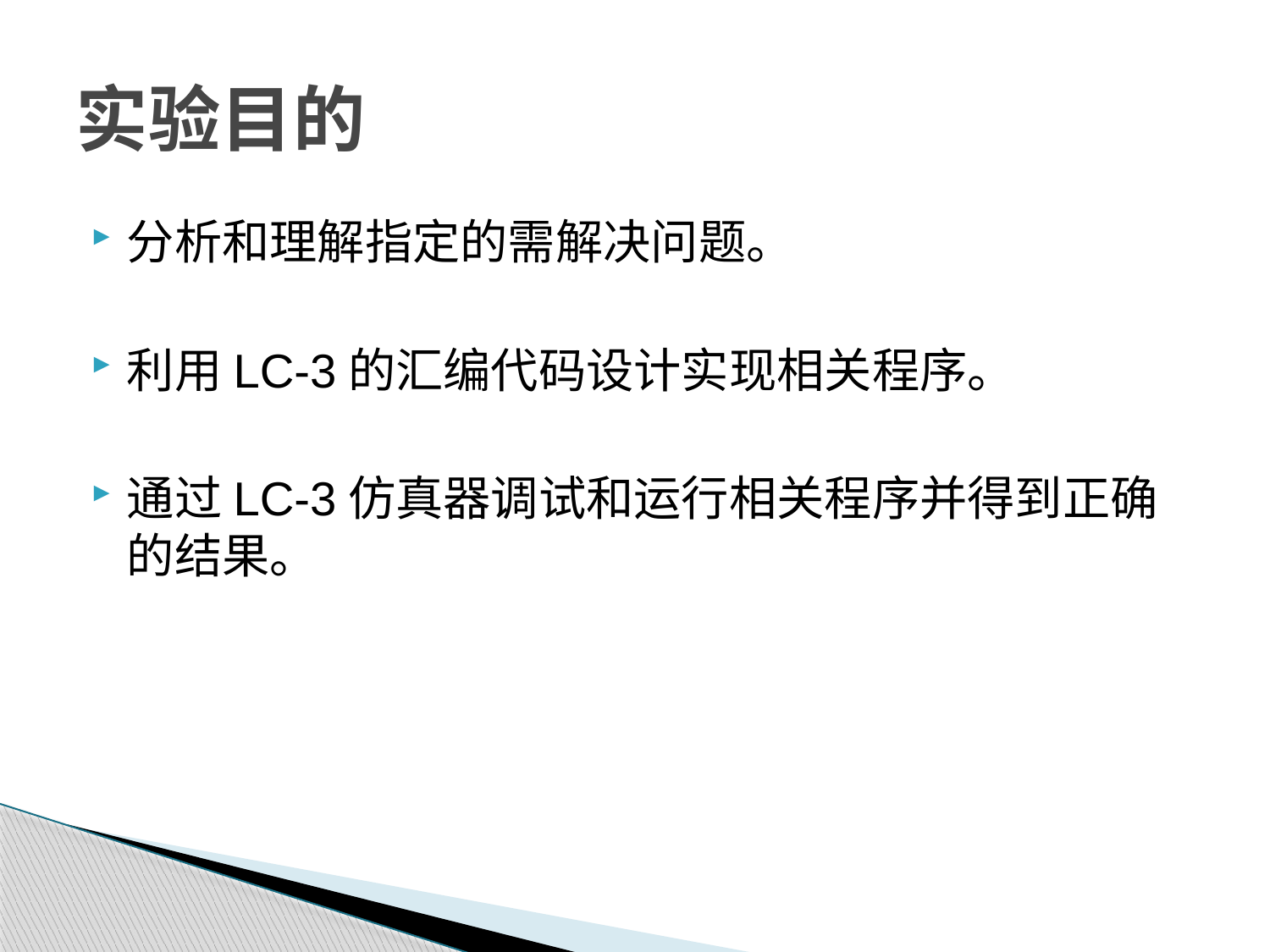

# 实验目的
分析和理解指定的需解决问题。

利用LC-3的汇编代码设计实现相关程序。

通过LC-3仿真器调试和运行相关程序并得到正确的结果。